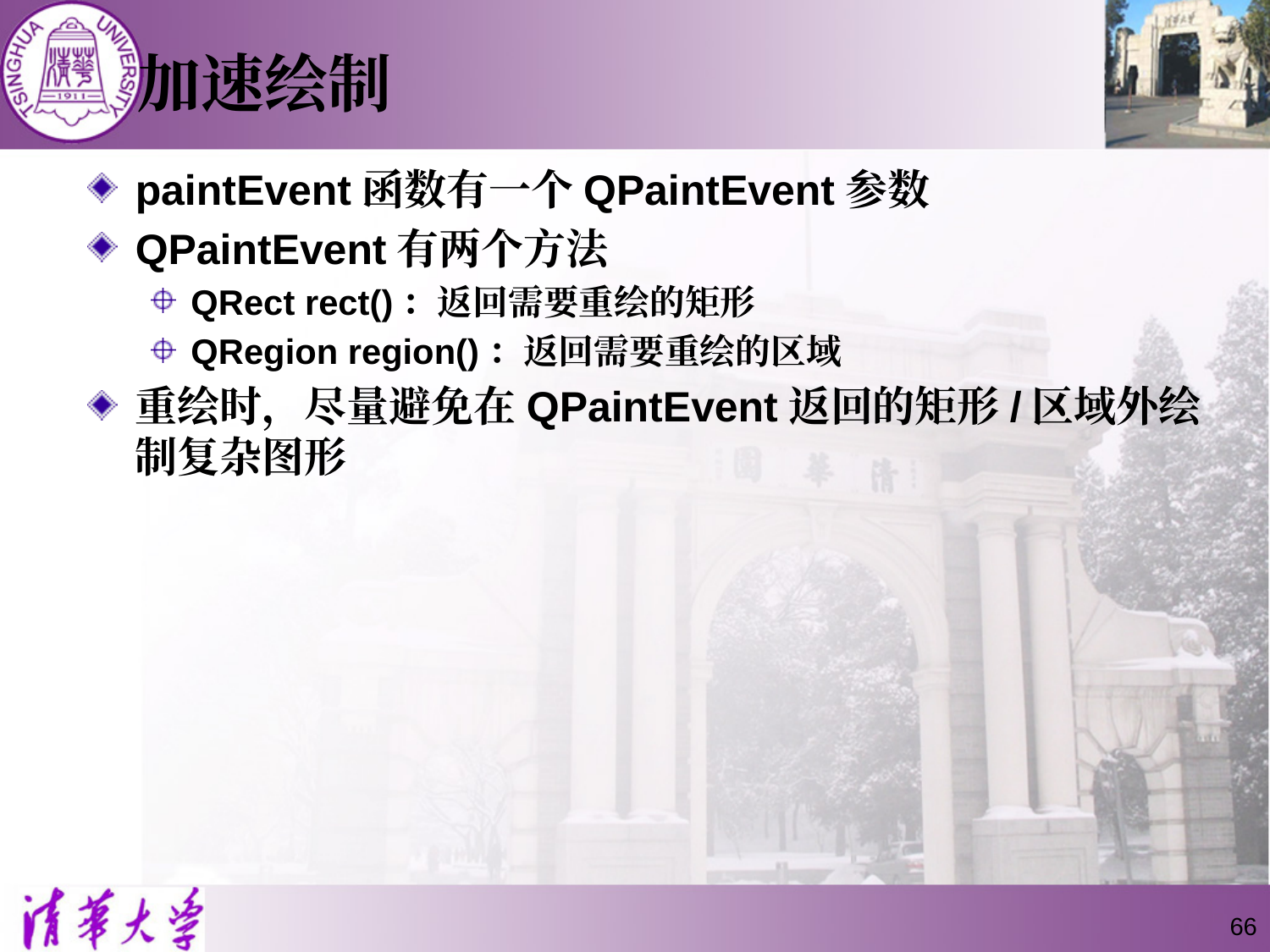

# 加速绘制
paintEvent函数有一个QPaintEvent参数
QPaintEvent有两个方法
QRect rect()：返回需要重绘的矩形
QRegion region()：返回需要重绘的区域
重绘时，尽量避免在QPaintEvent返回的矩形/区域外绘制复杂图形
66